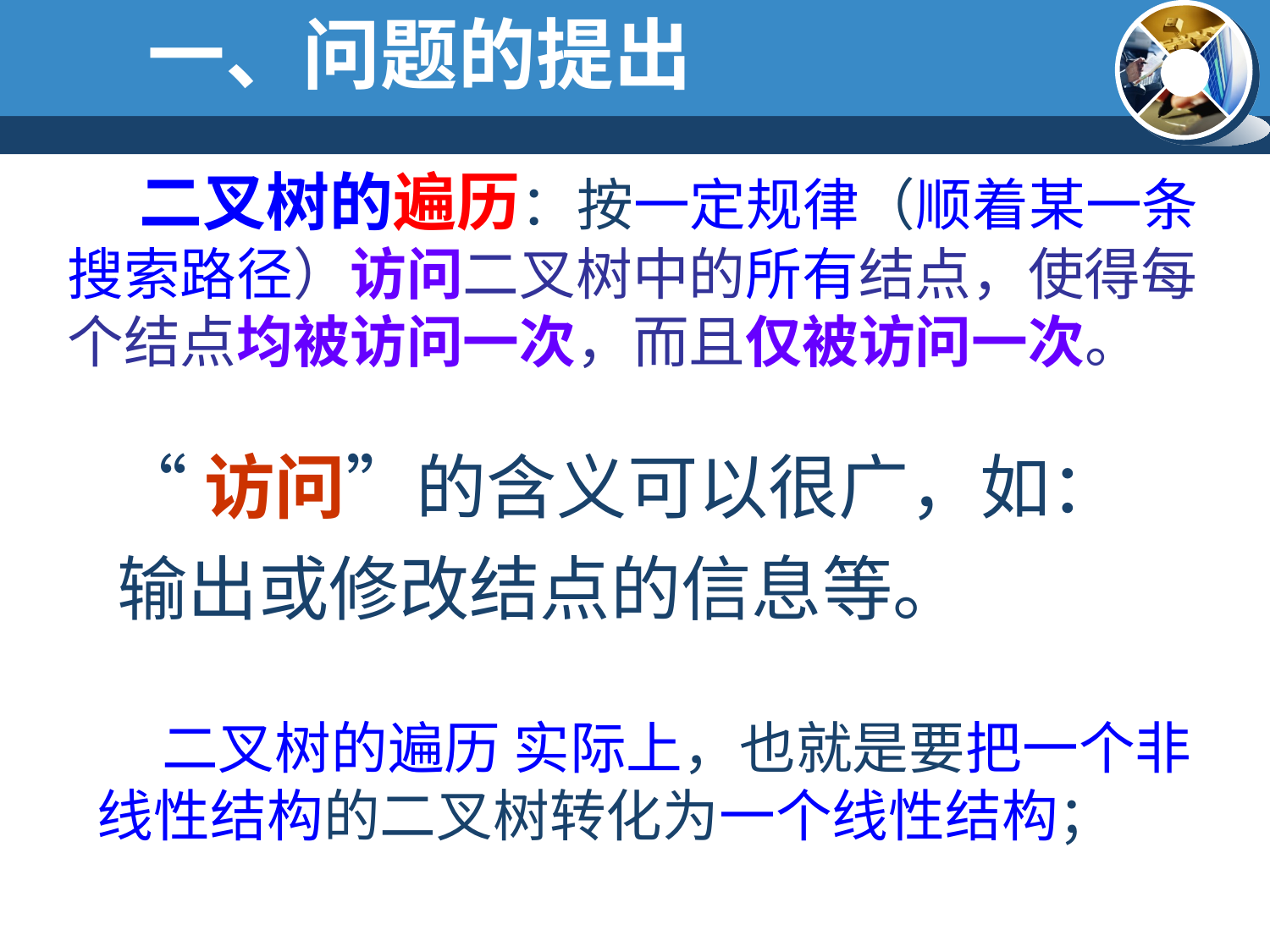

一、问题的提出
    二叉树的遍历：按一定规律（顺着某一条搜索路径）访问二叉树中的所有结点，使得每个结点均被访问一次，而且仅被访问一次。
“访问”的含义可以很广，如：
输出或修改结点的信息等。

    二叉树的遍历 实际上，也就是要把一个非线性结构的二叉树转化为一个线性结构；